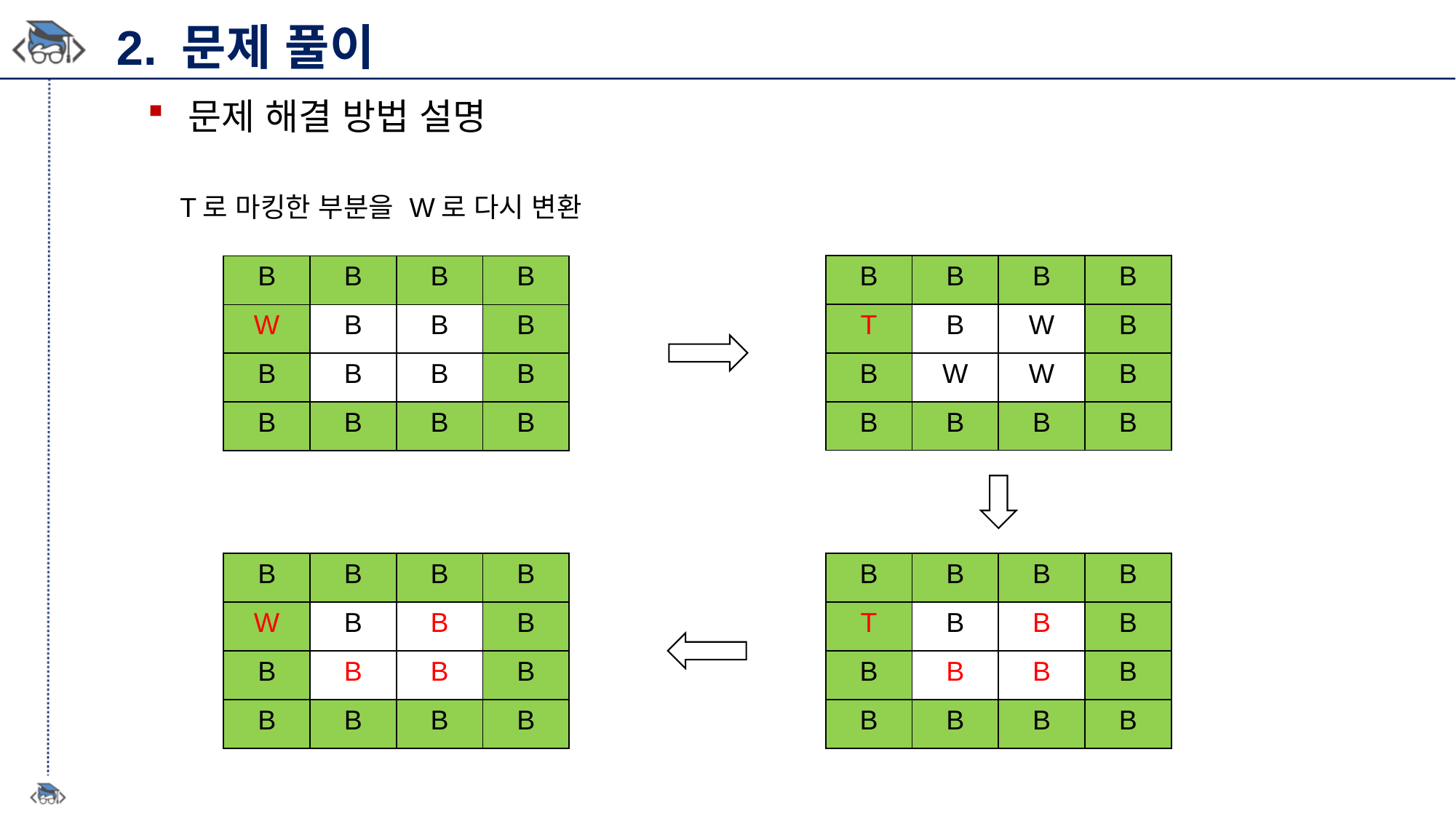

2. 문제 풀이
문제 해결 방법 설명

T로 마킹한 부분을 W로 다시 변환
| B | B | B | B |
| --- | --- | --- | --- |
| T | B | W | B |
| B | W | W | B |
| B | B | B | B |
| B | B | B | B |
| --- | --- | --- | --- |
| W | B | B | B |
| B | B | B | B |
| B | B | B | B |

| B | B | B | B |
| --- | --- | --- | --- |
| W | B | B | B |
| B | B | B | B |
| B | B | B | B |
| B | B | B | B |
| --- | --- | --- | --- |
| T | B | B | B |
| B | B | B | B |
| B | B | B | B |